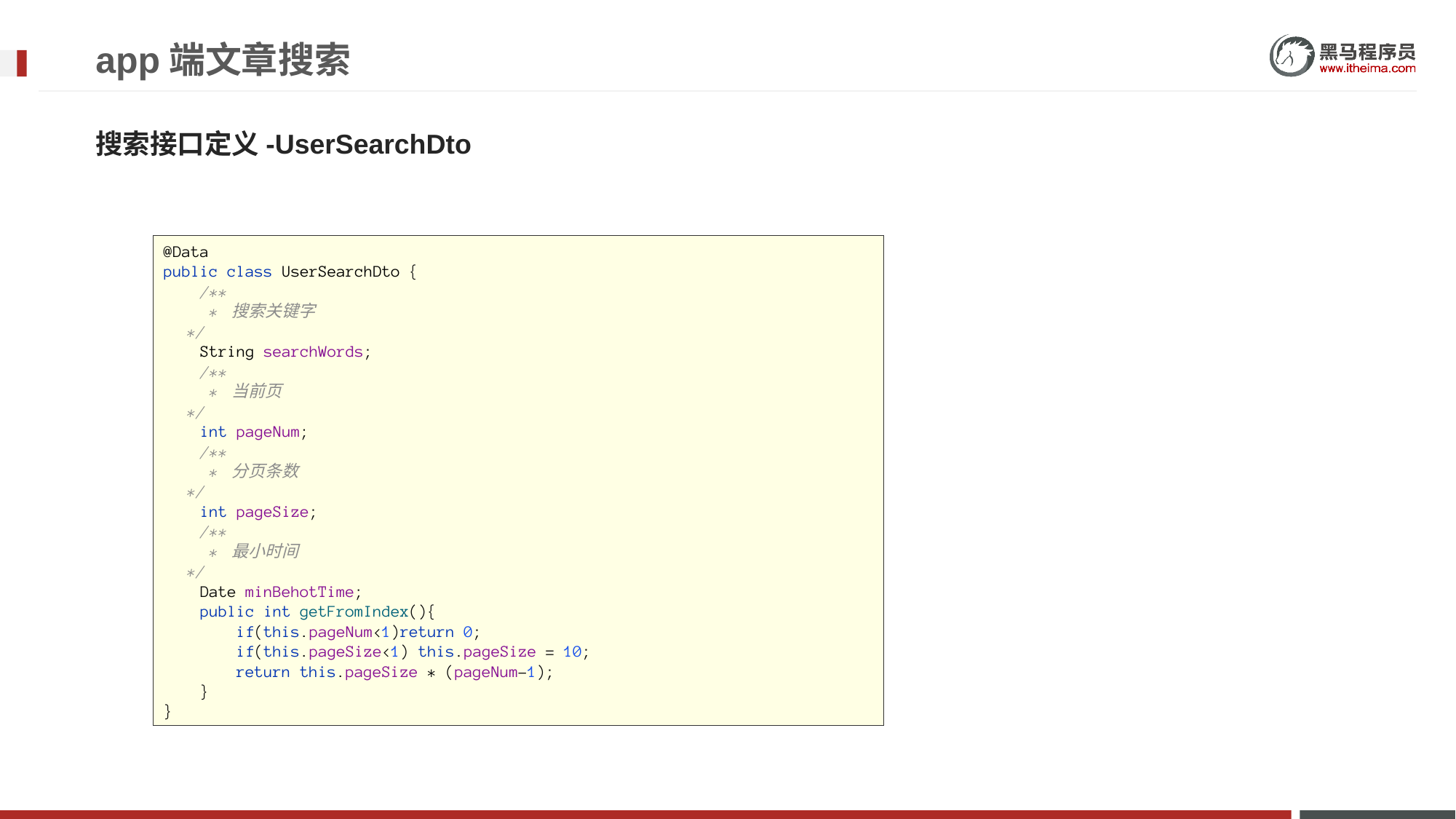

# app端文章搜索
搜索接口定义-UserSearchDto
@Data
public class UserSearchDto {
    /**
     * 搜索关键字
     */
    String searchWords;
    /**
     * 当前页
     */
    int pageNum;
    /**
     * 分页条数
     */
    int pageSize;
    /**
     * 最小时间
     */
    Date minBehotTime;
    public int getFromIndex(){
        if(this.pageNum<1)return 0;
        if(this.pageSize<1) this.pageSize = 10;
        return this.pageSize * (pageNum-1);
    }
}